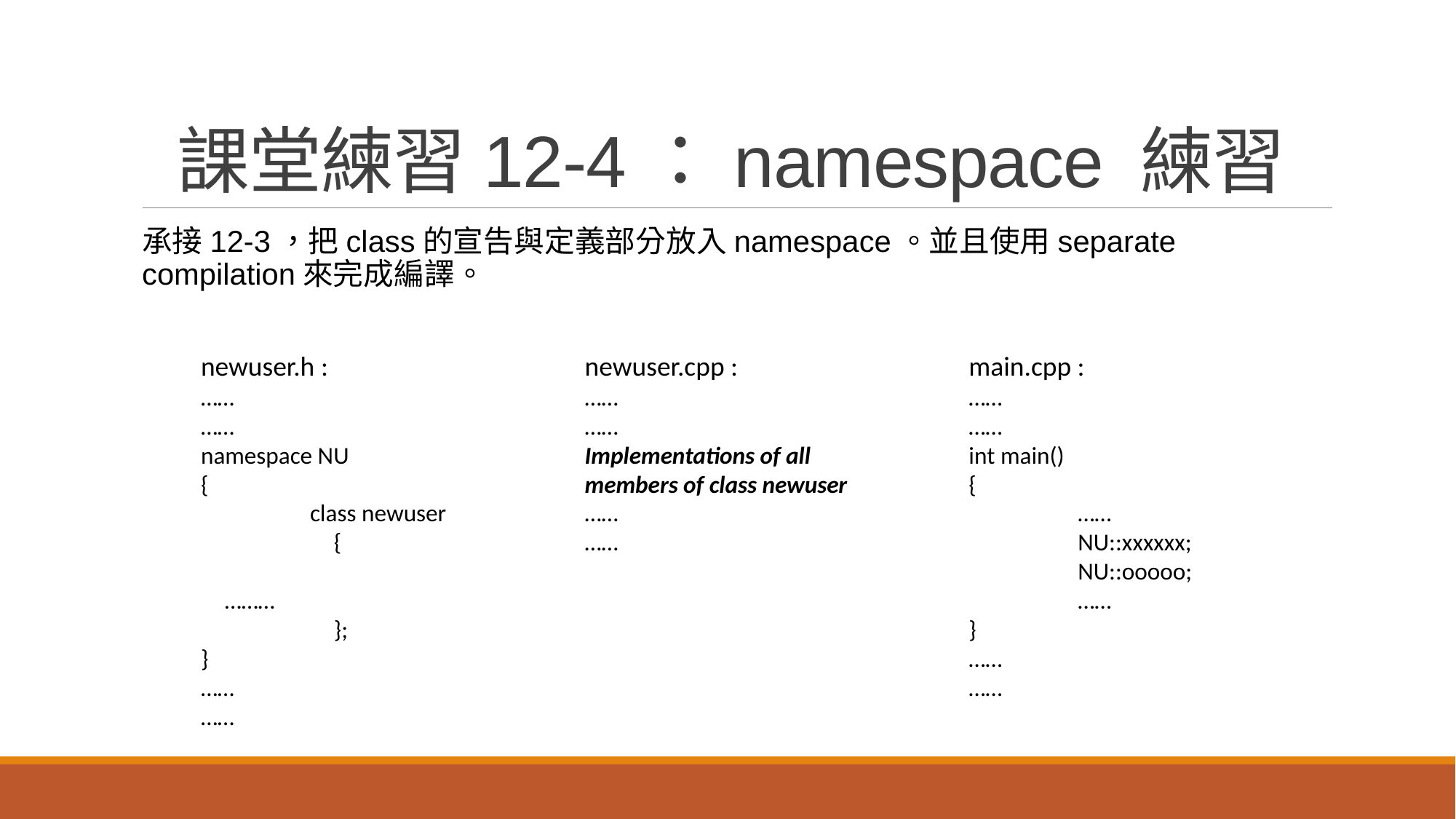

# 課堂練習12-4：namespace 練習
承接12-3，把class的宣告與定義部分放入namespace。並且使用separate compilation來完成編譯。
newuser.h :
……
……
namespace NU
{
	class newuser
  	{
		………
	};
}
……
……
newuser.cpp :
……
……
Implementations of all members of class newuser
……
……
main.cpp :
……
……
int main()
{
	……
	NU::xxxxxx;
	NU::ooooo;
	……
}
……
……